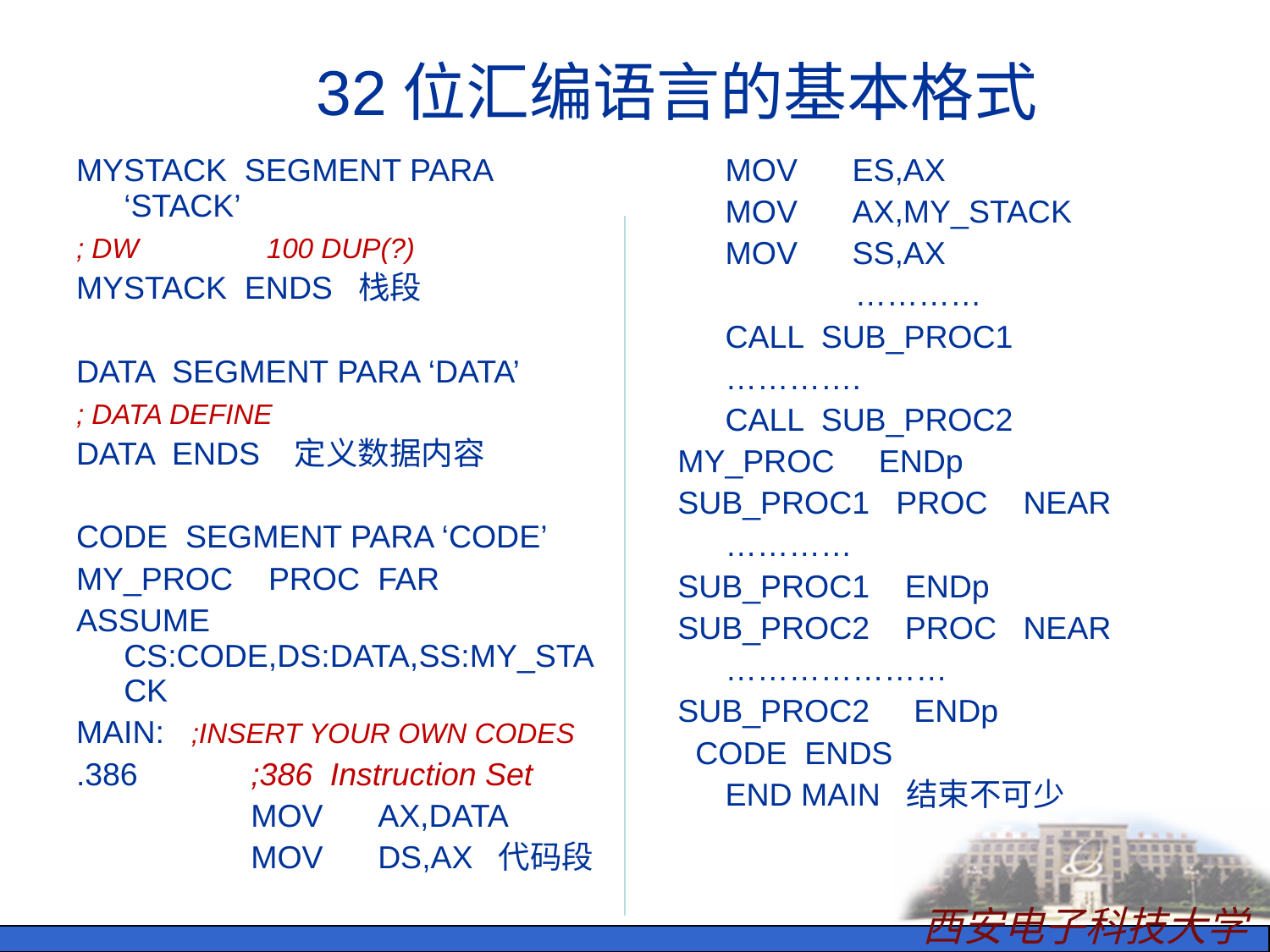

# 32位汇编语言的基本格式
MYSTACK  SEGMENT PARA ‘STACK’
; DW	  100 DUP(?)
MYSTACK  ENDS  栈段

DATA  SEGMENT PARA ‘DATA’
; DATA DEFINE
DATA  ENDS   定义数据内容

CODE  SEGMENT PARA ‘CODE’
MY_PROC    PROC	FAR
ASSUME CS:CODE,DS:DATA,SS:MY_STACK
MAIN:   ;INSERT YOUR OWN CODES
.386	;386  Instruction Set
		MOV	AX,DATA
		MOV	DS,AX  代码段
	MOV	ES,AX
	MOV	AX,MY_STACK
	MOV	SS,AX
                    …………
	CALL  SUB_PROC1
	………….
	CALL  SUB_PROC2
MY_PROC     ENDp
SUB_PROC1   PROC    NEAR
	…………
SUB_PROC1    ENDp
SUB_PROC2    PROC   NEAR
	…………………
SUB_PROC2     ENDp
  CODE  ENDS
  	END MAIN  结束不可少